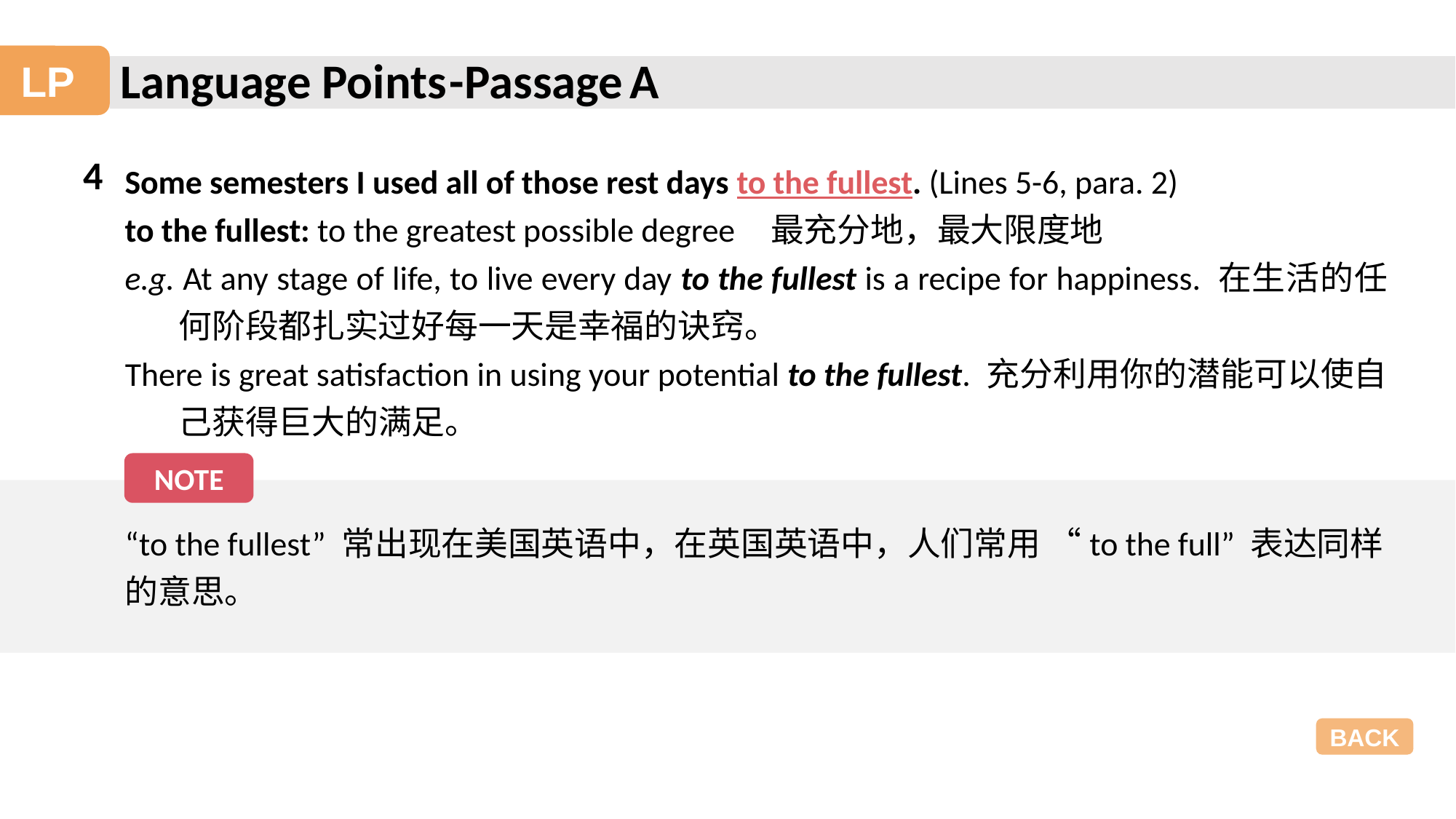

Language Points
-Passage A
LP

4
Some semesters I used all of those rest days to the fullest. (Lines 5-6, para. 2)
to the fullest: to the greatest possible degree  最充分地，最大限度地
e.g. At any stage of life, to live every day to the fullest is a recipe for happiness. 在生活的任何阶段都扎实过好每一天是幸福的诀窍。
There is great satisfaction in using your potential to the fullest. 充分利用你的潜能可以使自己获得巨大的满足。
NOTE

“to the fullest” 常出现在美国英语中，在英国英语中，人们常用 “to the full” 表达同样的意思。
BACK